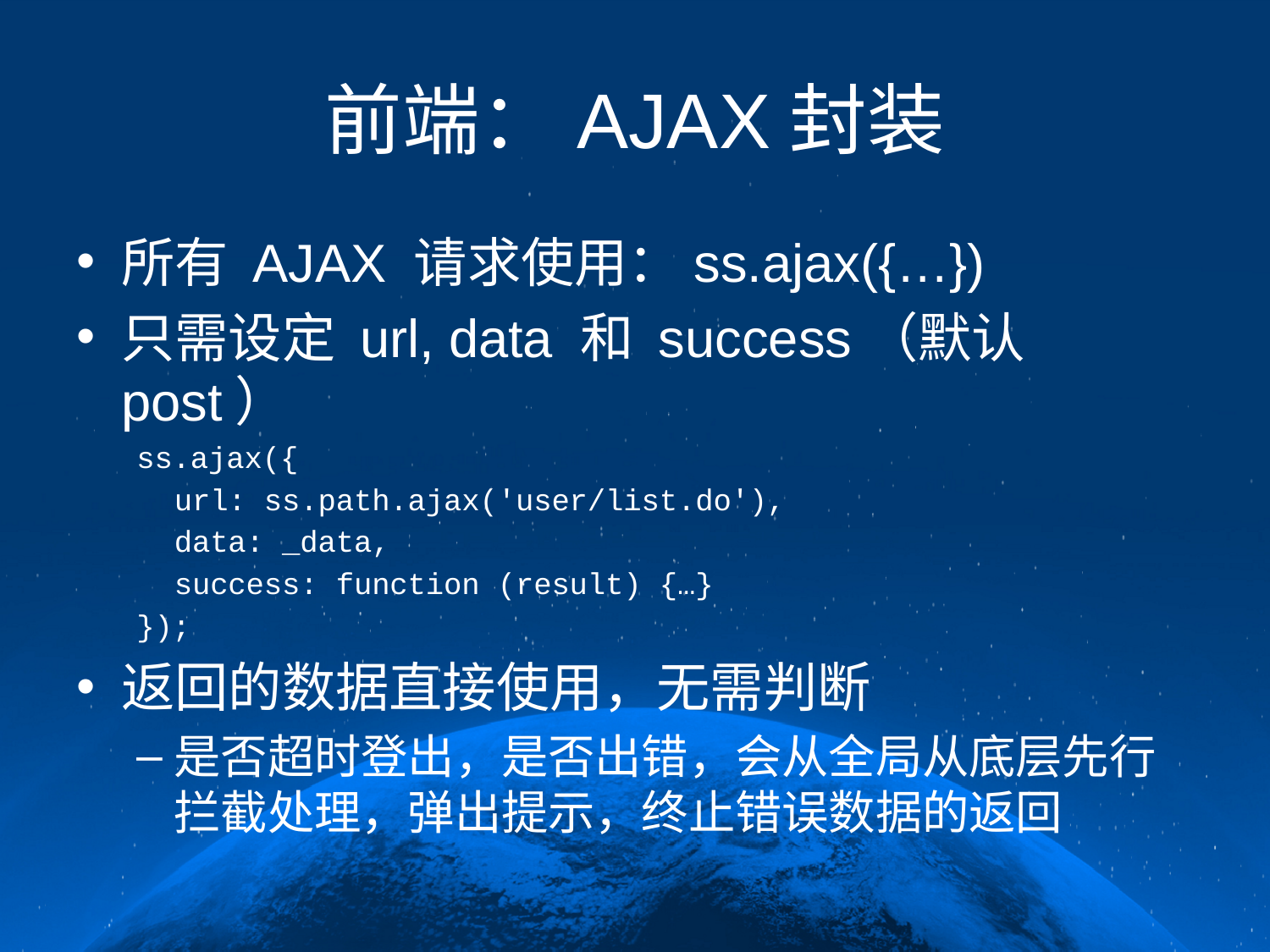

# 前端：AJAX封装
所有 AJAX 请求使用：ss.ajax({…})
只需设定 url, data 和 success（默认post）
ss.ajax({
	url: ss.path.ajax('user/list.do'),
	data: _data,
	success: function (result) {…}
});
返回的数据直接使用，无需判断
是否超时登出，是否出错，会从全局从底层先行拦截处理，弹出提示，终止错误数据的返回